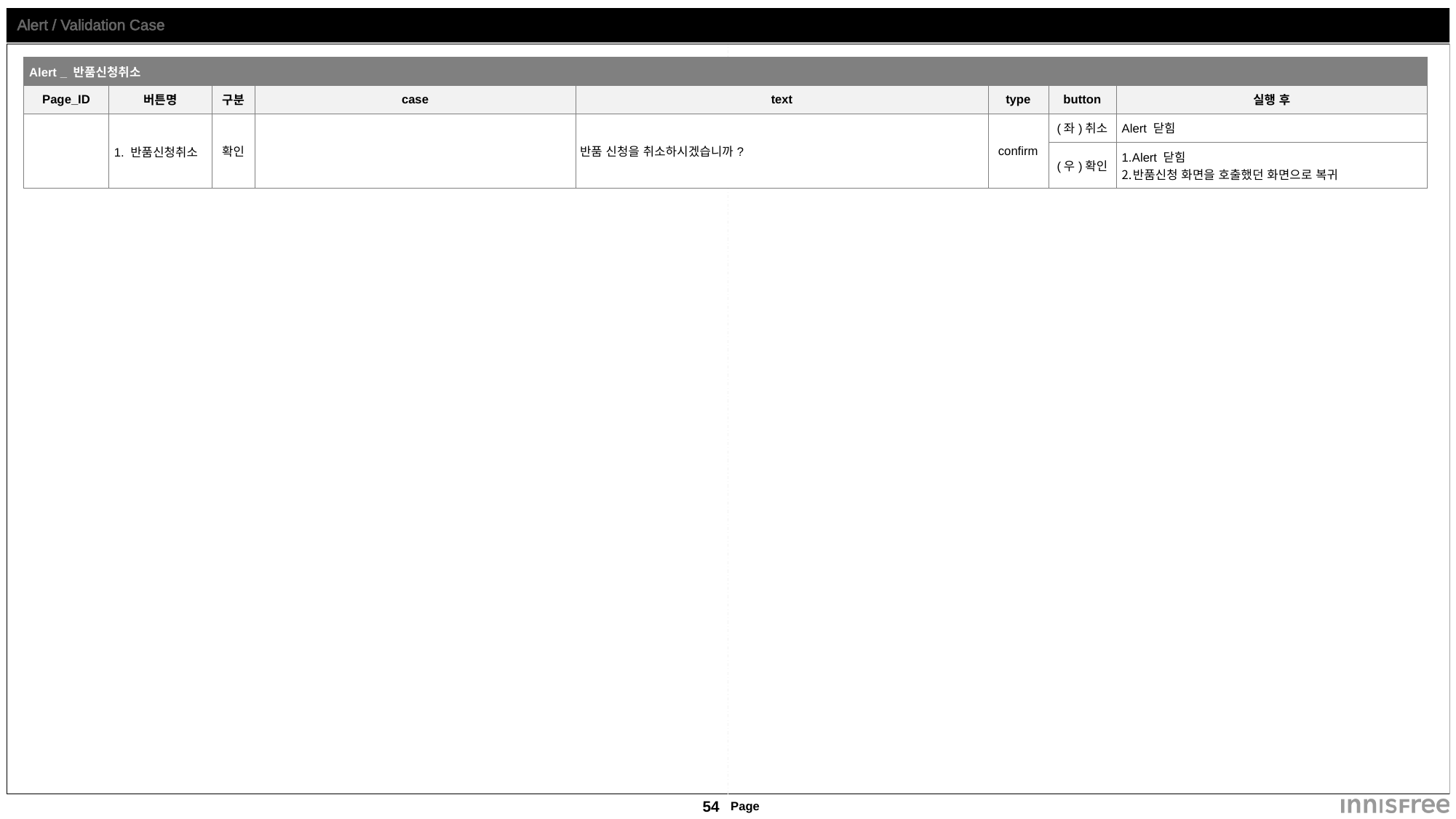

# Alert / Validation Case
| Alert \_ 반품신청취소 |  |  |  |  |  |  |  |
| --- | --- | --- | --- | --- | --- | --- | --- |
| Page\_ID | 버튼명 | 구분 | case | text | type | button | 실행 후 |
|  | 1. 반품신청취소 | 확인 |  | 반품 신청을 취소하시겠습니까? | confirm | (좌)취소 | Alert 닫힘 |
|  |  |  |  |  |  | (우)확인 | Alert 닫힘 반품신청 화면을 호출했던 화면으로 복귀 |